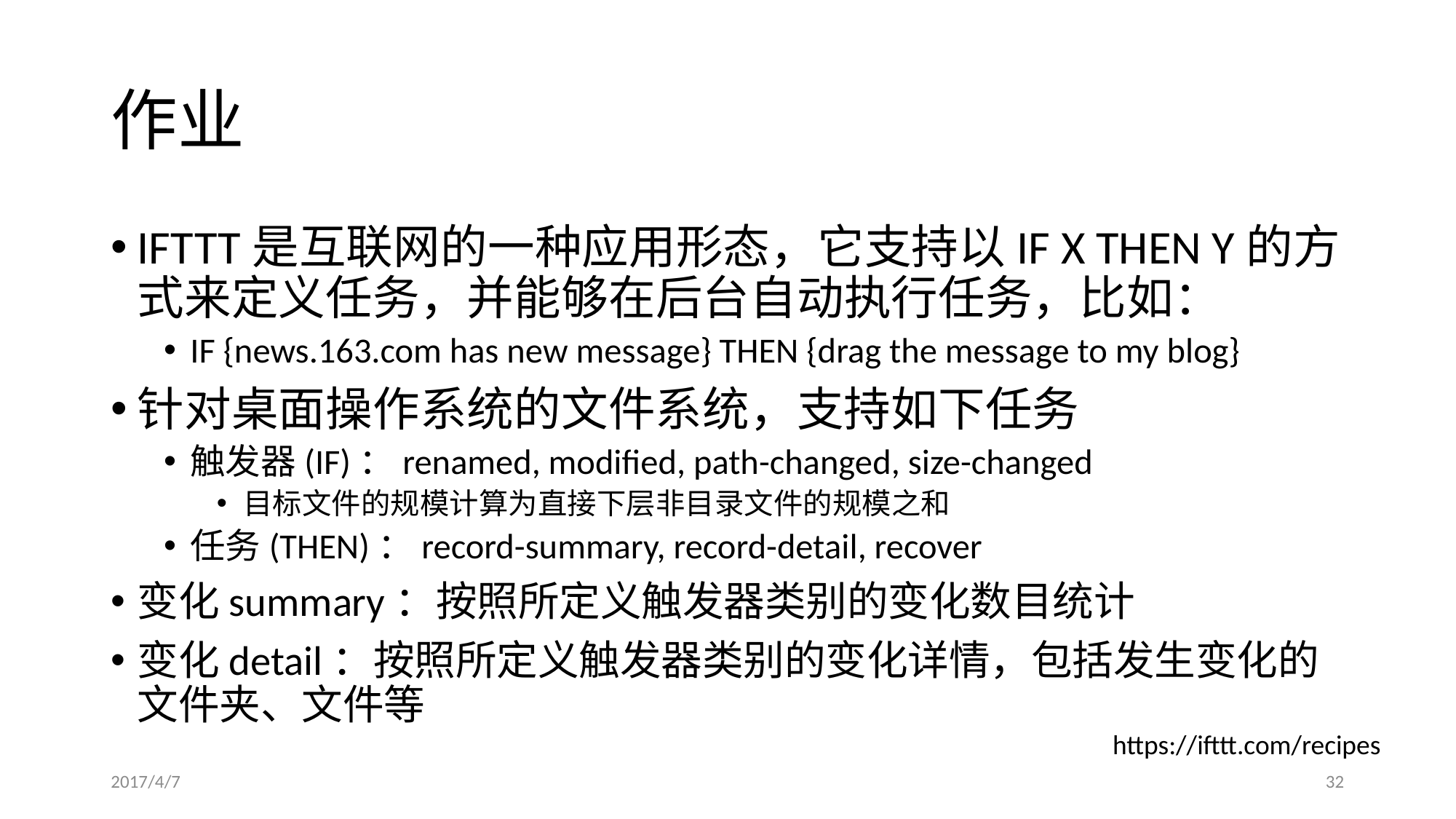

# 作业
IFTTT是互联网的一种应用形态，它支持以IF X THEN Y的方式来定义任务，并能够在后台自动执行任务，比如：
IF {news.163.com has new message} THEN {drag the message to my blog}
针对桌面操作系统的文件系统，支持如下任务
触发器(IF)：renamed, modified, path-changed, size-changed
目标文件的规模计算为直接下层非目录文件的规模之和
任务(THEN)：record-summary, record-detail, recover
变化summary：按照所定义触发器类别的变化数目统计
变化detail：按照所定义触发器类别的变化详情，包括发生变化的文件夹、文件等
https://ifttt.com/recipes
2017/4/7
32